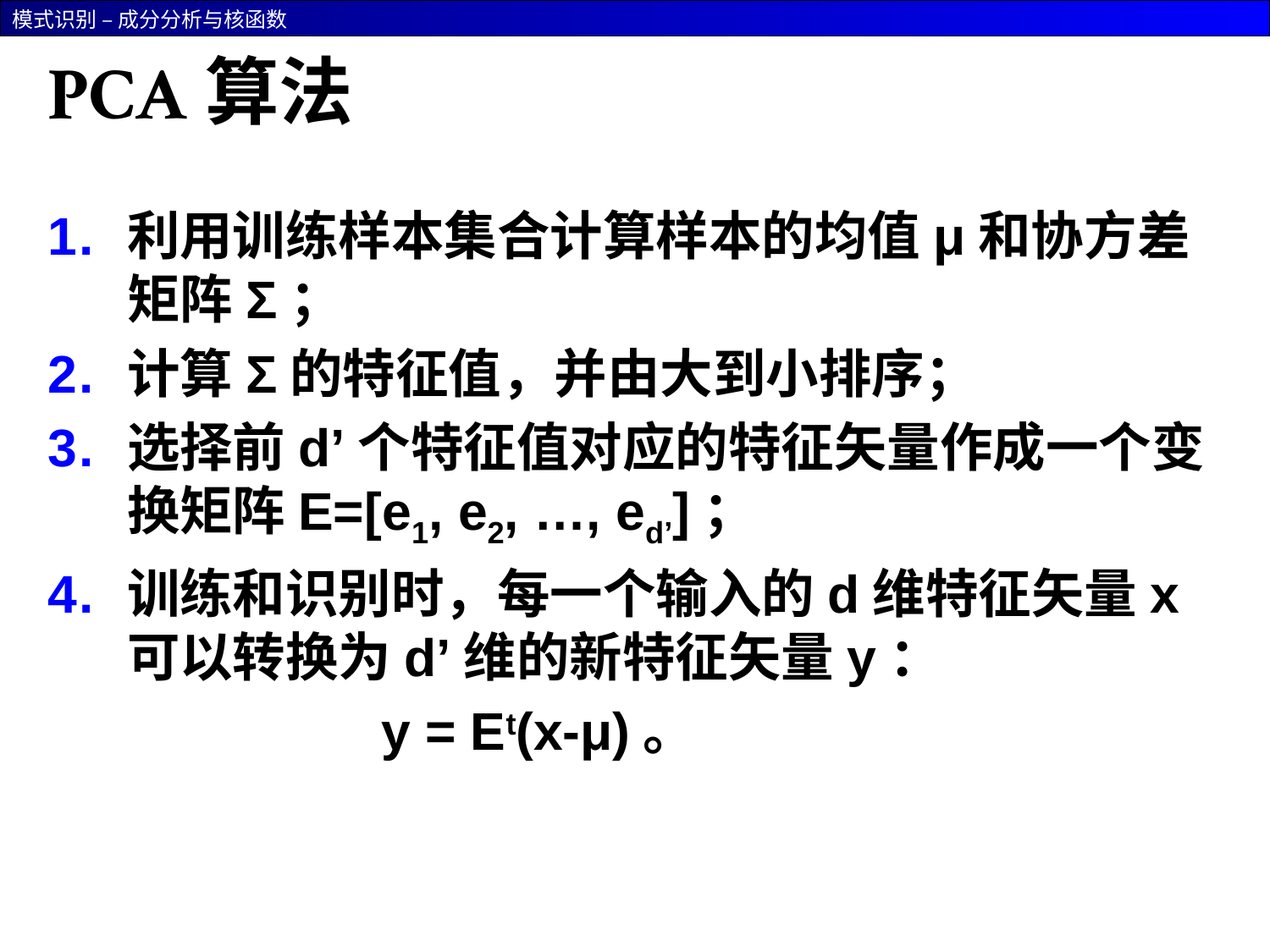

# PCA算法
利用训练样本集合计算样本的均值μ和协方差矩阵Σ；
计算Σ的特征值，并由大到小排序；
选择前d’个特征值对应的特征矢量作成一个变换矩阵E=[e1, e2, …, ed’]；
训练和识别时，每一个输入的d维特征矢量x可以转换为d’维的新特征矢量y：
			y = Et(x-μ)。